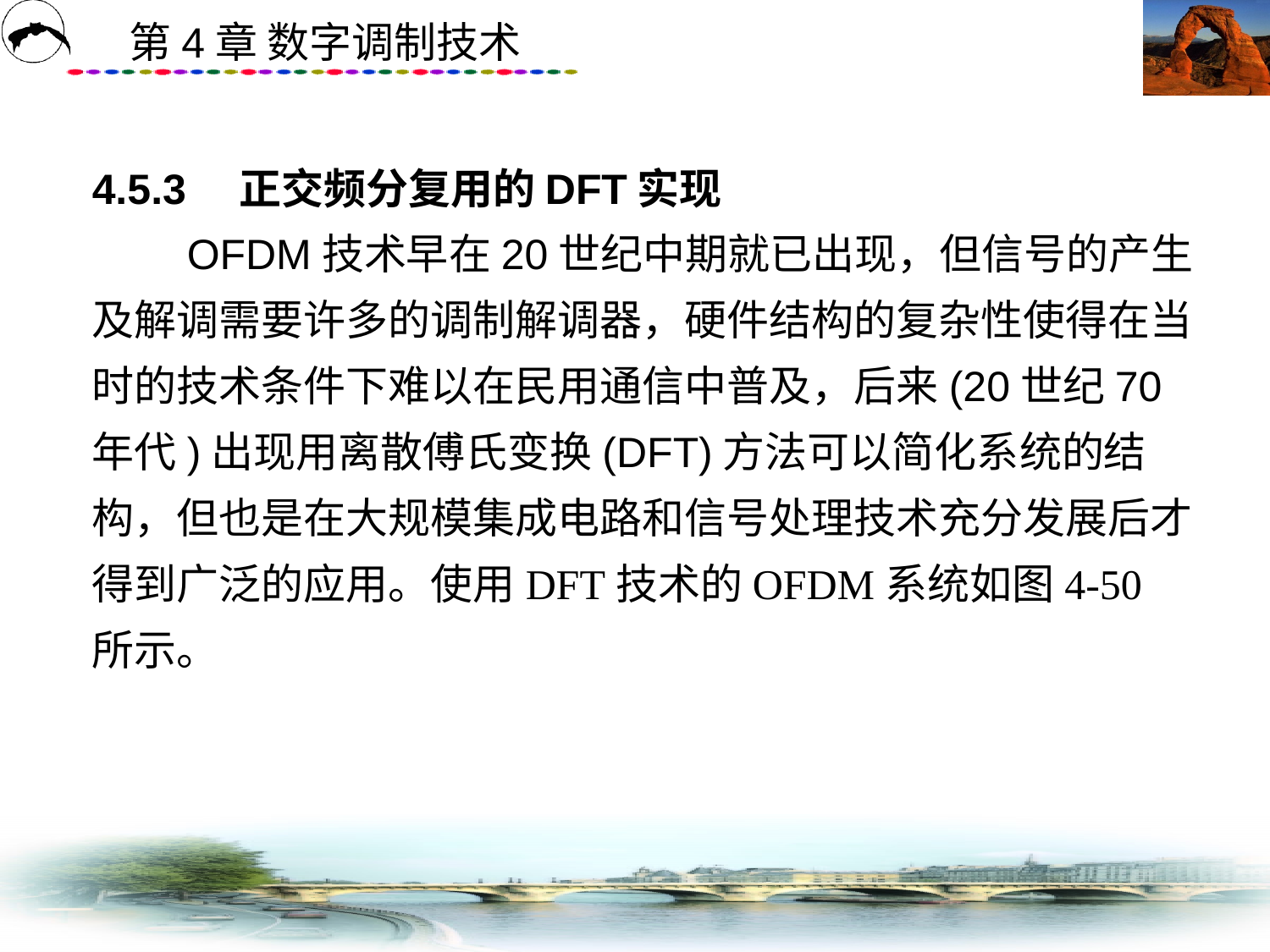

# 4.5.3　正交频分复用的DFT实现 　　OFDM技术早在20世纪中期就已出现，但信号的产生及解调需要许多的调制解调器，硬件结构的复杂性使得在当时的技术条件下难以在民用通信中普及，后来(20世纪70年代)出现用离散傅氏变换(DFT)方法可以简化系统的结构，但也是在大规模集成电路和信号处理技术充分发展后才得到广泛的应用。使用DFT技术的OFDM系统如图4-50所示。